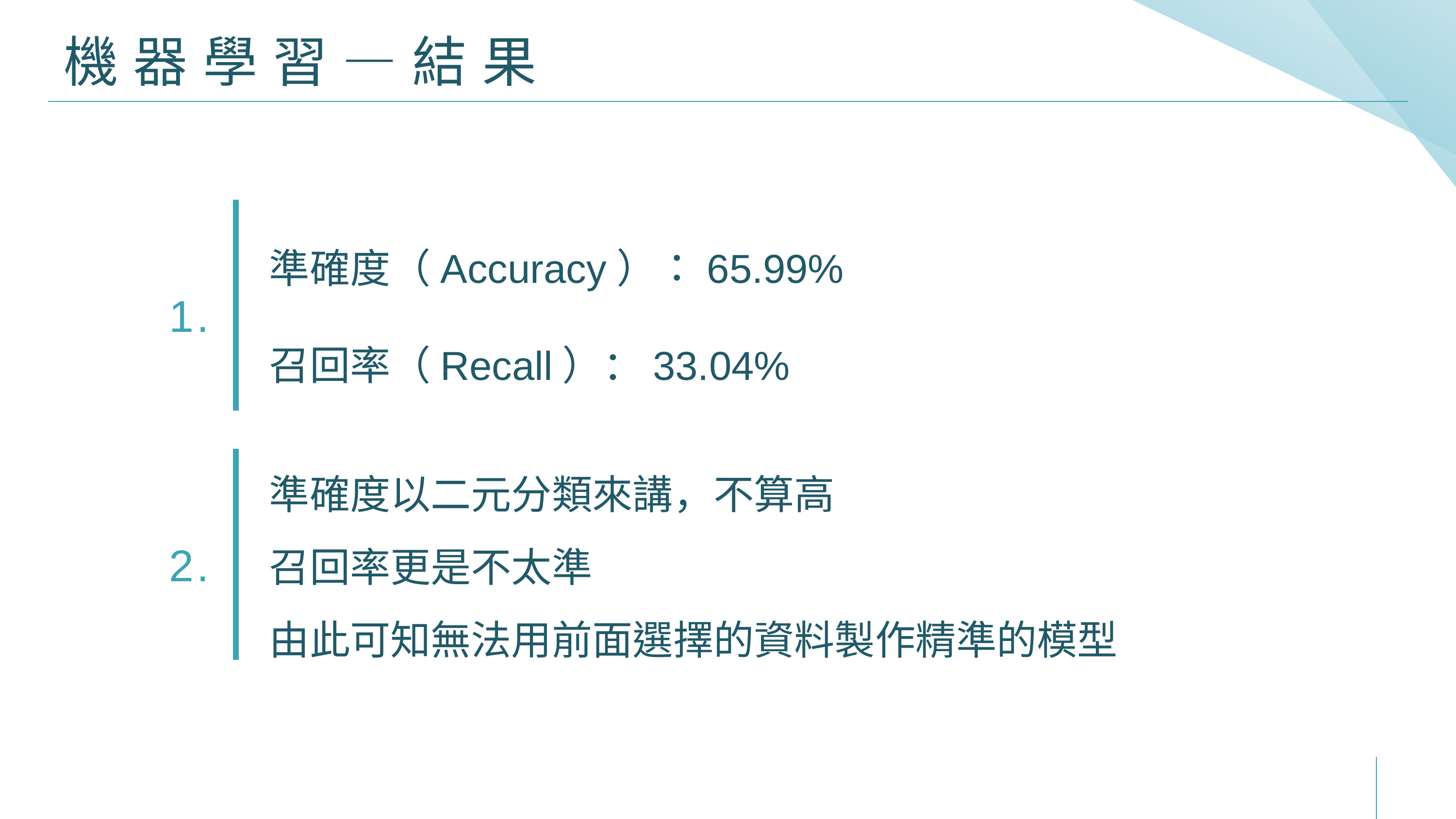

# 機器學習—結果
準確度（Accuracy）：65.99%
召回率（Recall）：33.04%

1.
準確度以二元分類來講，不算高
召回率更是不太準
由此可知無法用前面選擇的資料製作精準的模型

2.